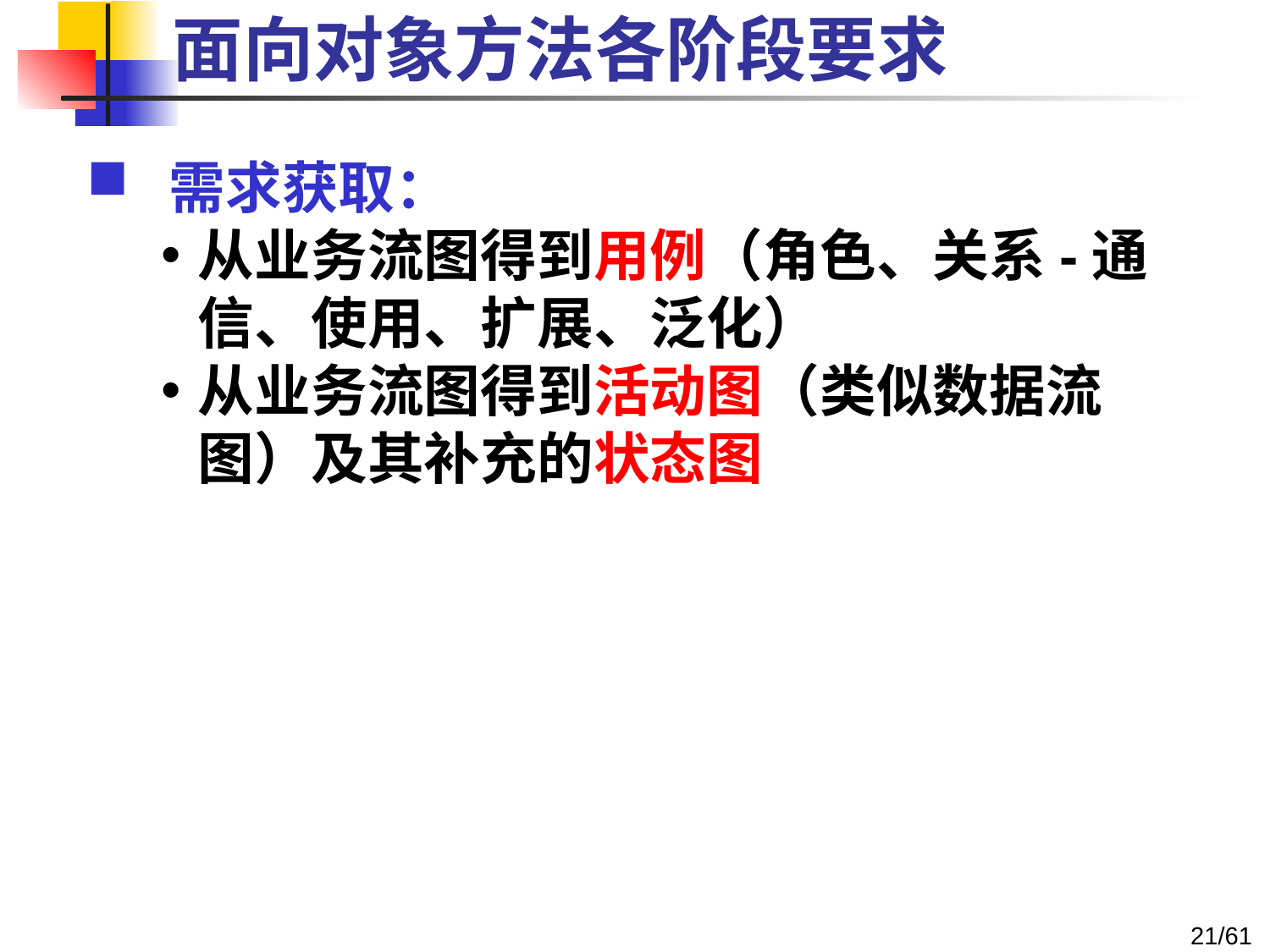

# 面向对象方法各阶段要求
  需求获取：
从业务流图得到用例（角色、关系-通信、使用、扩展、泛化）
从业务流图得到活动图（类似数据流图）及其补充的状态图
21/61